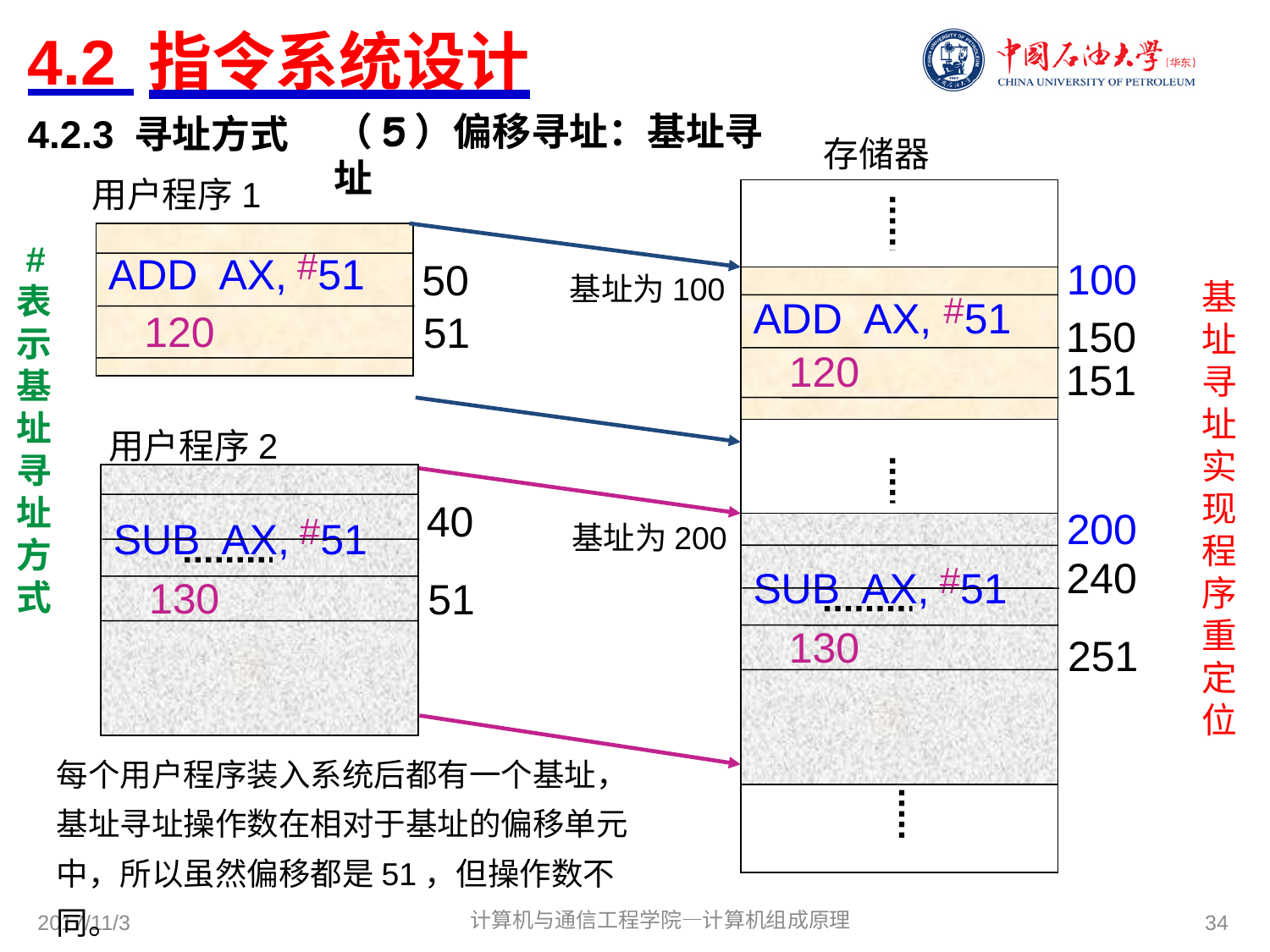

# 4.2 指令系统设计
（5）偏移寻址：基址寻址
4.2.3 寻址方式
存储器
用户程序1

ADD  AX, #51

 #  表示基址寻址方式
100
50

基址为100
ADD  AX, #51
基址寻址实现程序重定位

120
51
150

120
151

用户程序2

SUB  AX, #51

40

200
SUB  AX, #51

基址为200

240

130
51

130

251

每个用户程序装入系统后都有一个基址，基址寻址操作数在相对于基址的偏移单元中，所以虽然偏移都是51，但操作数不同。

计算机与通信工程学院—计算机组成原理
34
2017/11/3